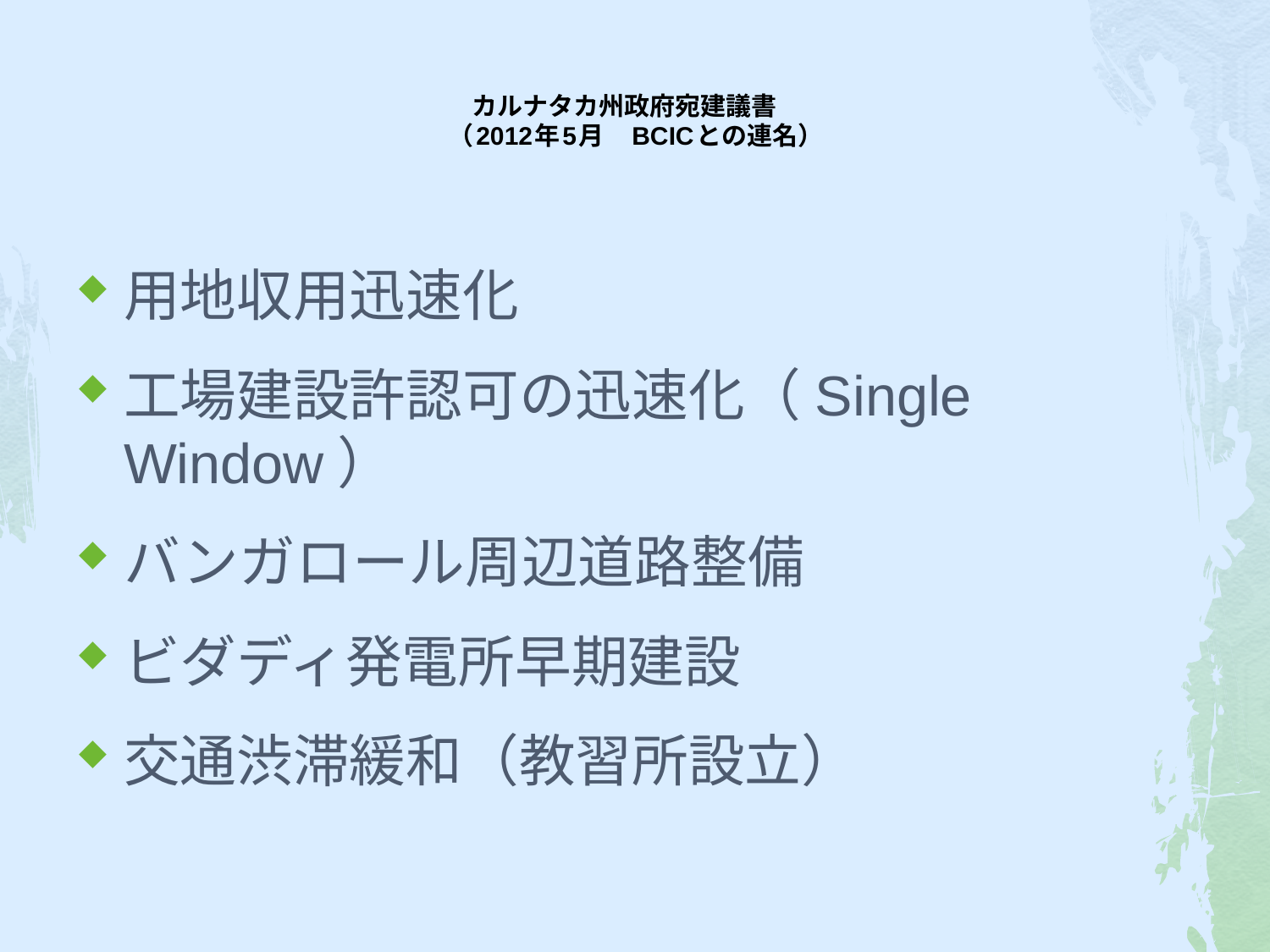

# カルナタカ州政府宛建議書 （2012年5月　BCICとの連名）
用地収用迅速化
工場建設許認可の迅速化（Single Window）
バンガロール周辺道路整備
ビダディ発電所早期建設
交通渋滞緩和（教習所設立）